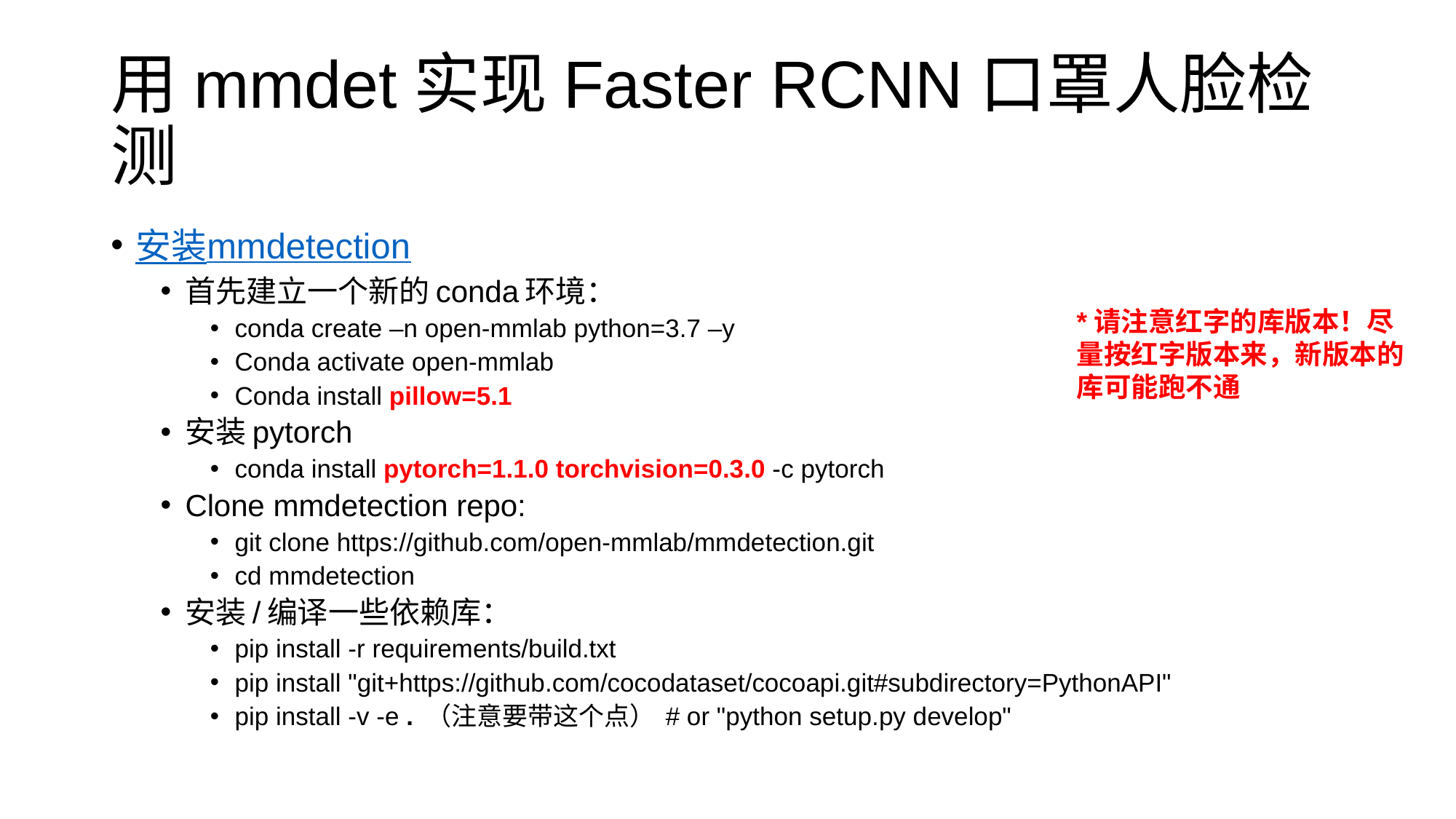

# 用mmdet实现Faster RCNN口罩人脸检测
安装mmdetection
首先建立一个新的conda环境：
conda create –n open-mmlab python=3.7 –y
Conda activate open-mmlab
Conda install pillow=5.1
安装pytorch
conda install pytorch=1.1.0 torchvision=0.3.0 -c pytorch
Clone mmdetection repo:
git clone https://github.com/open-mmlab/mmdetection.git
cd mmdetection
安装/编译一些依赖库：
pip install -r requirements/build.txt
pip install "git+https://github.com/cocodataset/cocoapi.git#subdirectory=PythonAPI"
pip install -v -e . （注意要带这个点） # or "python setup.py develop"
*请注意红字的库版本！尽量按红字版本来，新版本的库可能跑不通